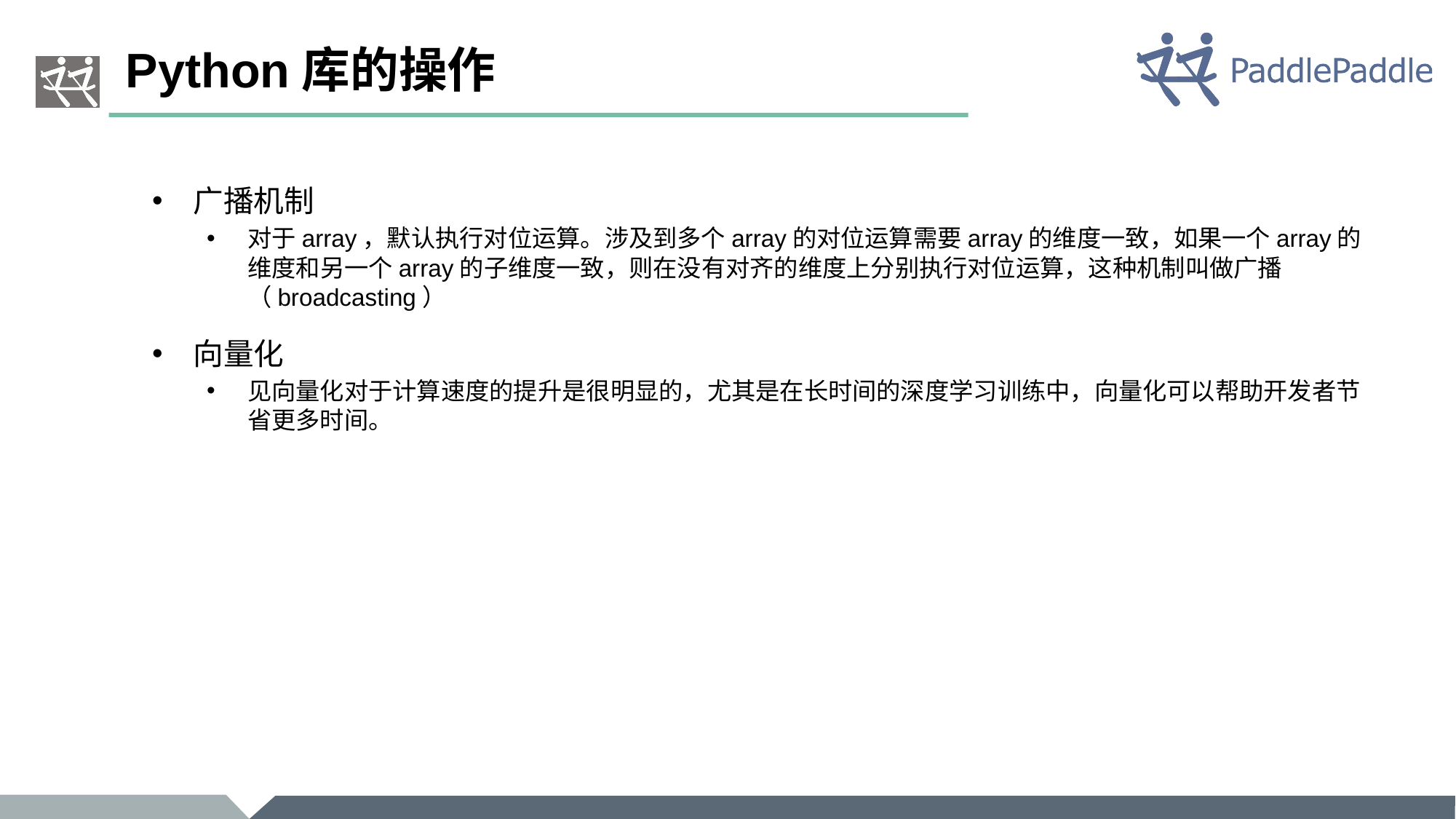

# Python库的操作
广播机制
对于array，默认执行对位运算。涉及到多个array的对位运算需要array的维度一致，如果一个array的维度和另一个array的子维度一致，则在没有对齐的维度上分别执行对位运算，这种机制叫做广播（broadcasting）
向量化
见向量化对于计算速度的提升是很明显的，尤其是在长时间的深度学习训练中，向量化可以帮助开发者节省更多时间。